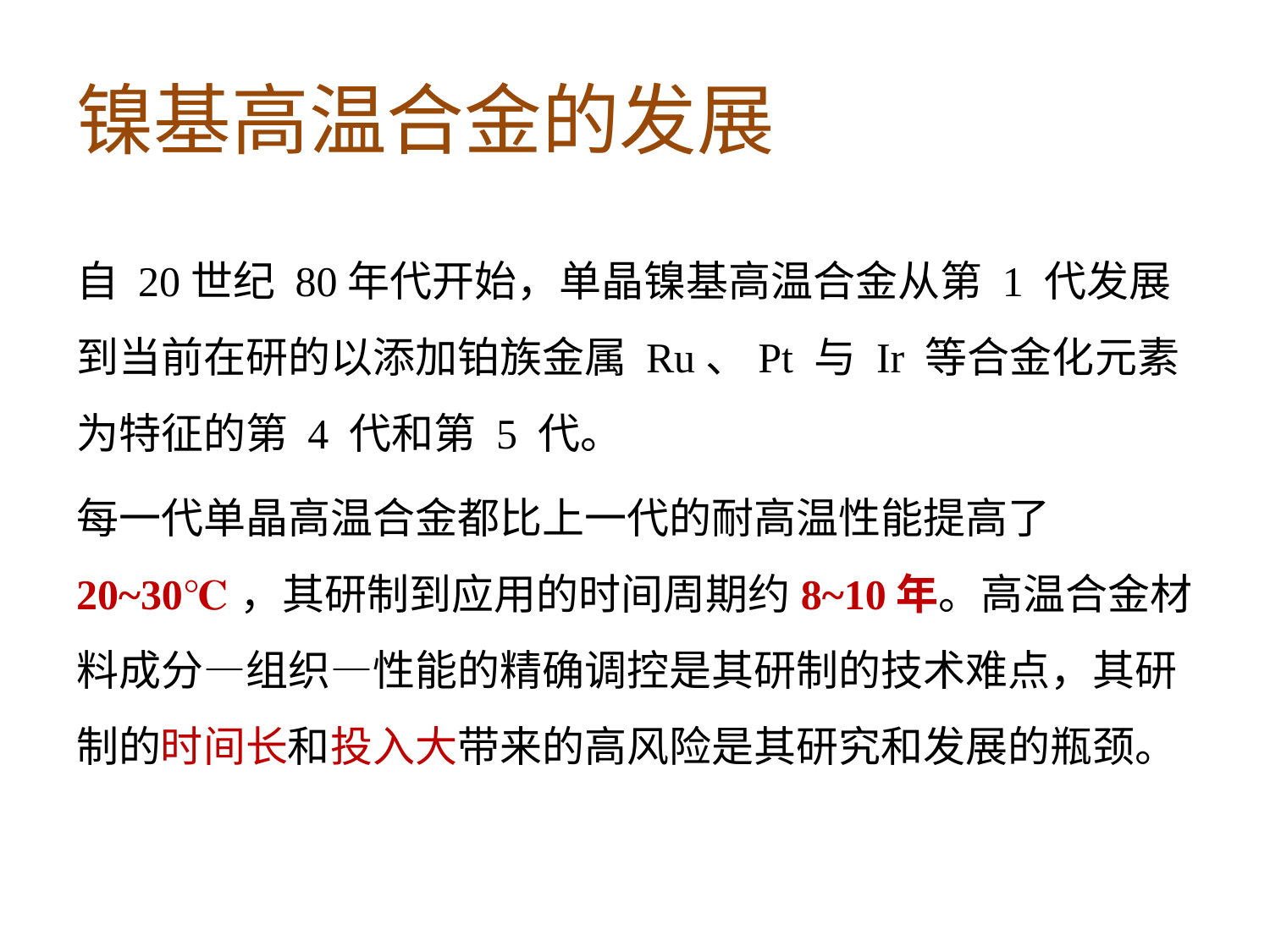

# 镍基高温合金的发展
自 20世纪 80年代开始，单晶镍基高温合金从第 1 代发展到当前在研的以添加铂族金属 Ru、Pt 与 Ir 等合金化元素为特征的第 4 代和第 5 代。
每一代单晶高温合金都比上一代的耐高温性能提高了 20~30℃，其研制到应用的时间周期约8~10年。高温合金材料成分—组织—性能的精确调控是其研制的技术难点，其研制的时间长和投入大带来的高风险是其研究和发展的瓶颈。